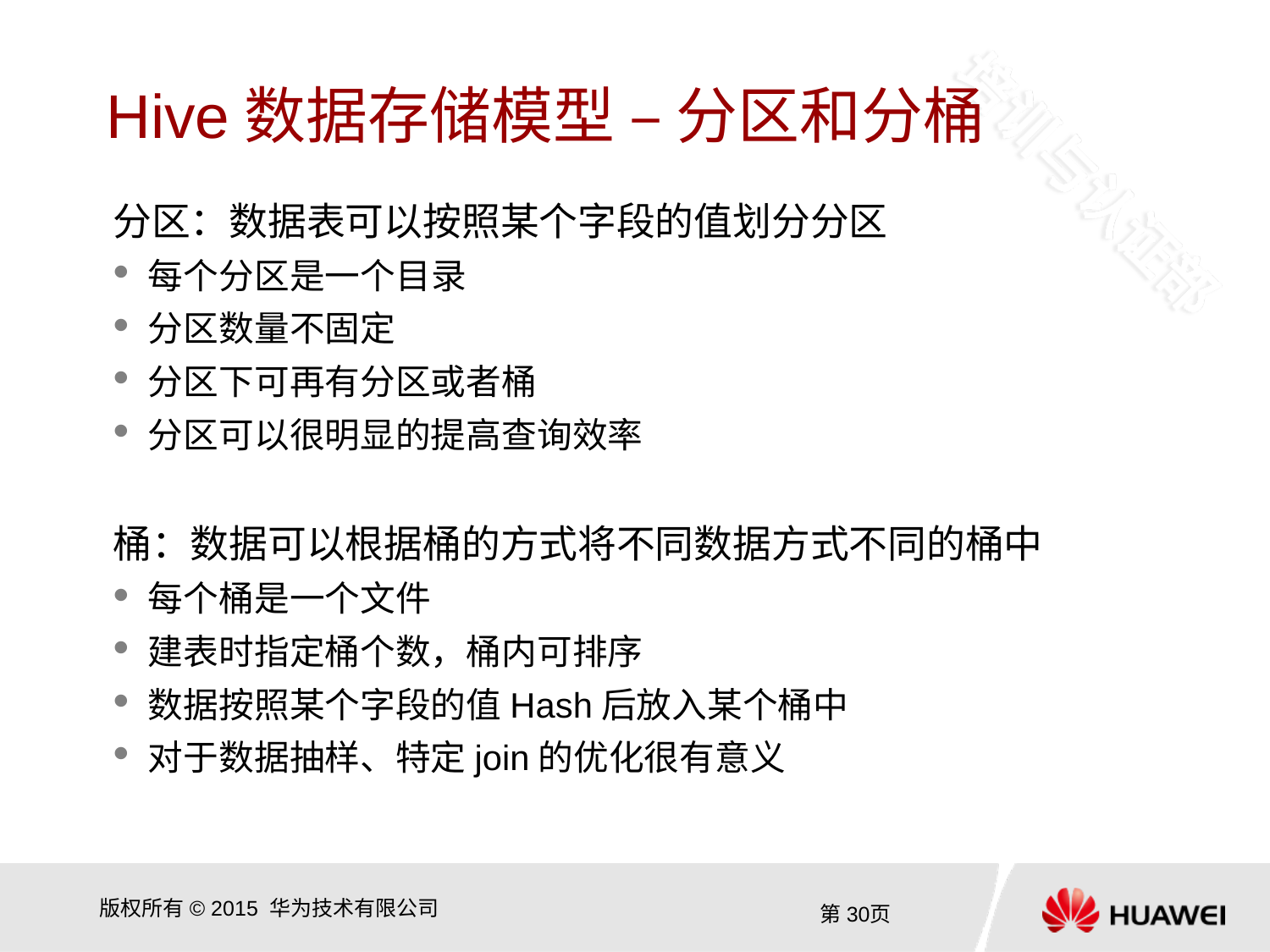

# Hive数据存储模型 – 分区和分桶
分区：数据表可以按照某个字段的值划分分区
每个分区是一个目录
分区数量不固定
分区下可再有分区或者桶
分区可以很明显的提高查询效率

桶：数据可以根据桶的方式将不同数据方式不同的桶中
每个桶是一个文件
建表时指定桶个数，桶内可排序
数据按照某个字段的值Hash后放入某个桶中
对于数据抽样、特定join的优化很有意义